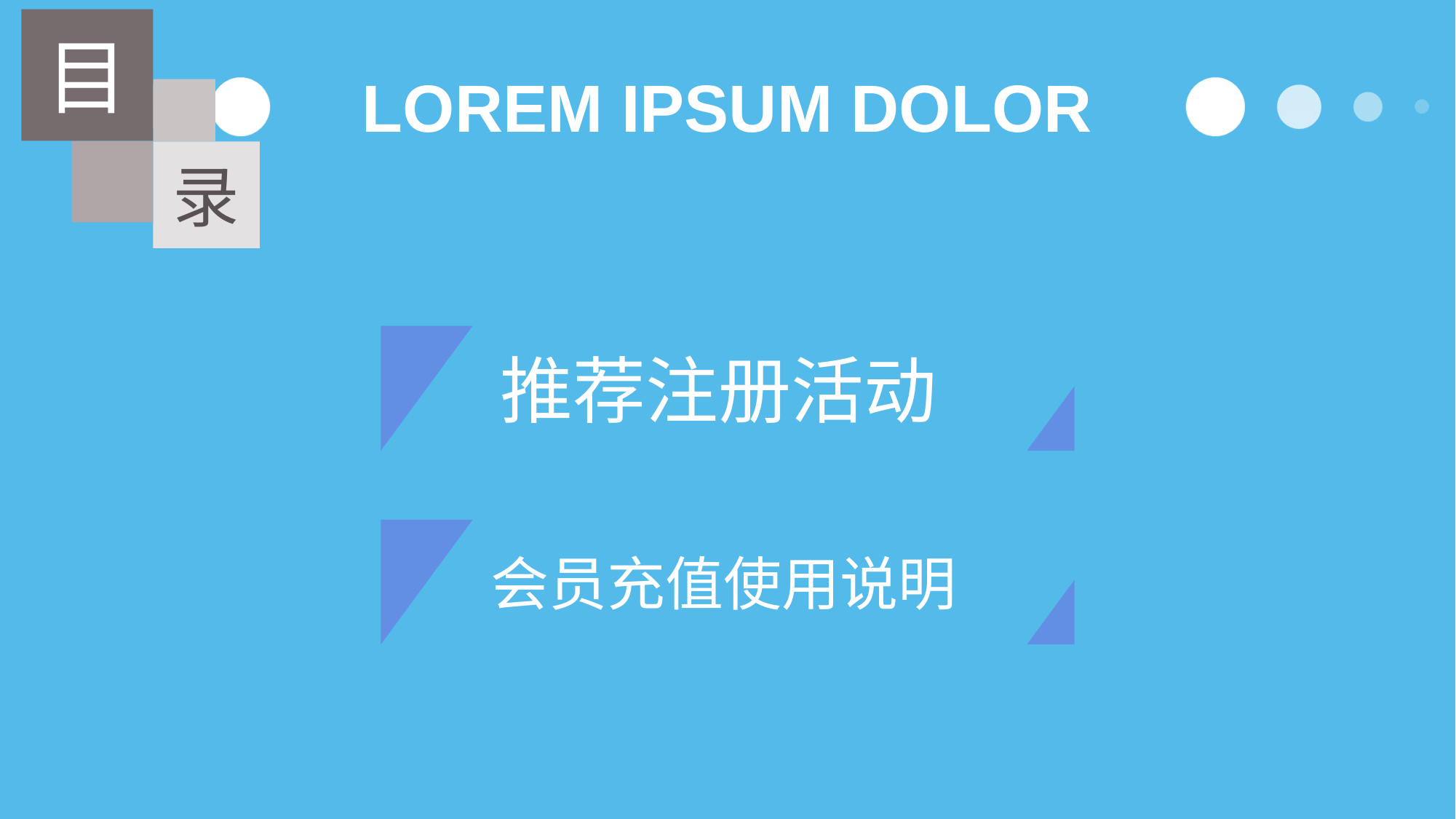

目
LOREM IPSUM DOLOR

录
 推荐注册活动
 会员充值使用说明